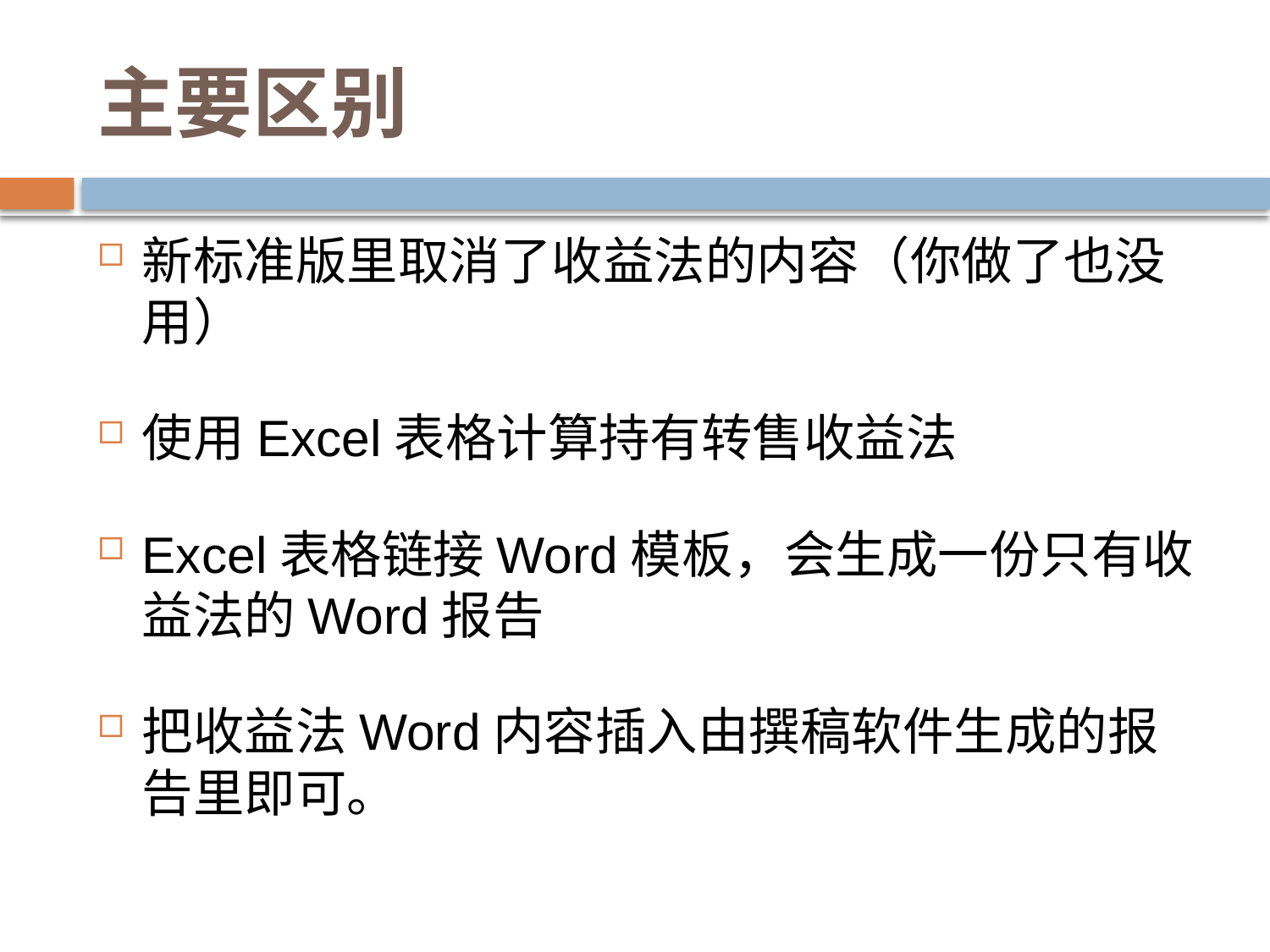

# 主要区别
新标准版里取消了收益法的内容（你做了也没用）
使用Excel表格计算持有转售收益法
Excel表格链接Word模板，会生成一份只有收益法的Word报告
把收益法Word内容插入由撰稿软件生成的报告里即可。